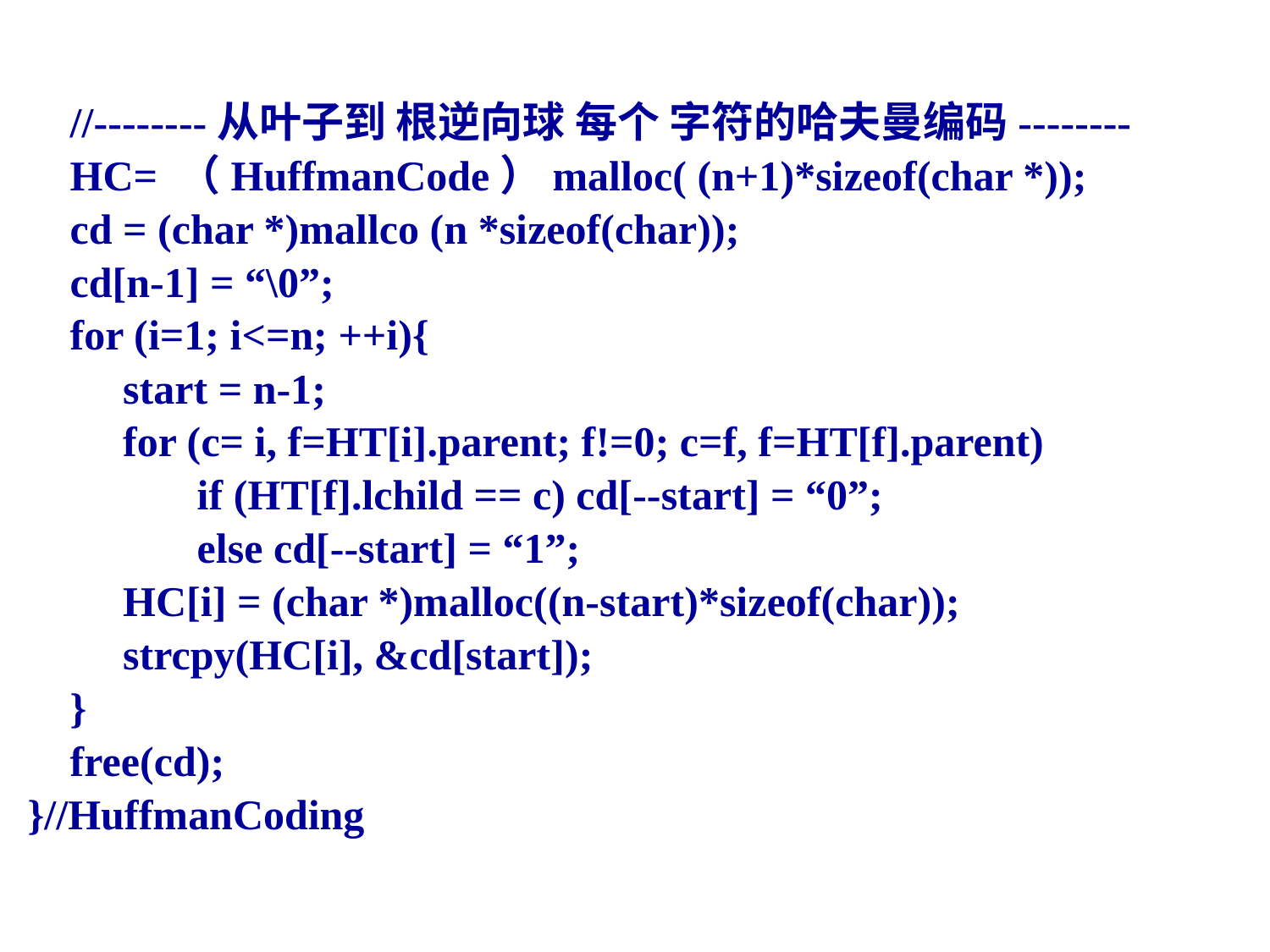

//--------从叶子到 根逆向球 每个 字符的哈夫曼编码--------
    HC= （HuffmanCode）malloc( (n+1)*sizeof(char *));
    cd = (char *)mallco (n *sizeof(char));
    cd[n-1] = “\0”;
    for (i=1; i<=n; ++i){
         start = n-1;
         for (c= i, f=HT[i].parent; f!=0; c=f, f=HT[f].parent)
                if (HT[f].lchild == c) cd[--start] = “0”;
                else cd[--start] = “1”;
         HC[i] = (char *)malloc((n-start)*sizeof(char));
         strcpy(HC[i], &cd[start]);
    }
    free(cd);
}//HuffmanCoding